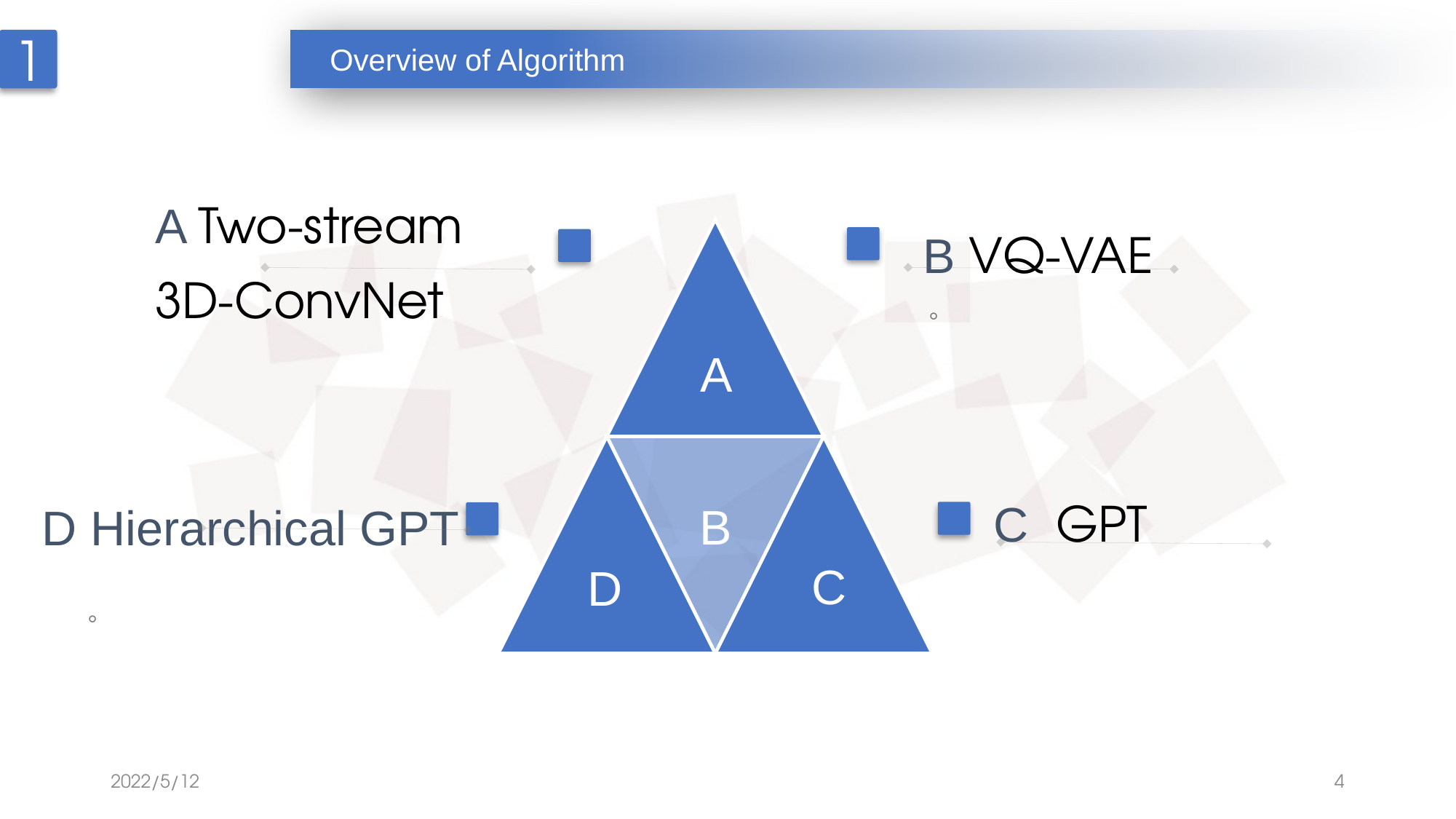

1

  Overview of Algorithm

A Two-stream
3D-ConvNet

B VQ-VAE

 。

A
论文

C  GPT

B
D Hierarchical GPT

C
D

   。
2022/5/12

4